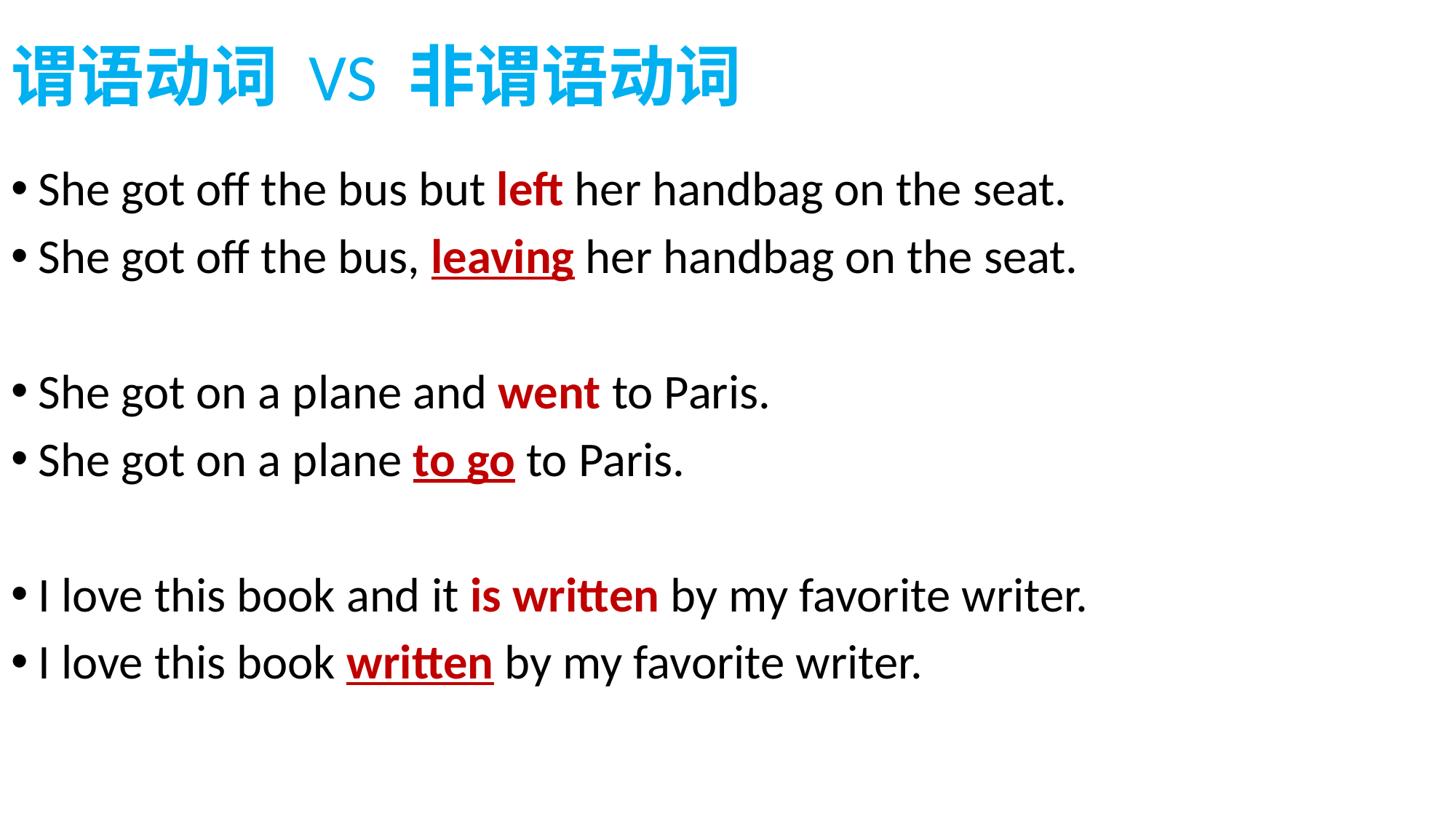

# 谓语动词 VS 非谓语动词
She got off the bus but left her handbag on the seat.
She got off the bus, leaving her handbag on the seat.

She got on a plane and went to Paris.
She got on a plane to go to Paris.

I love this book and it is written by my favorite writer.
I love this book written by my favorite writer.